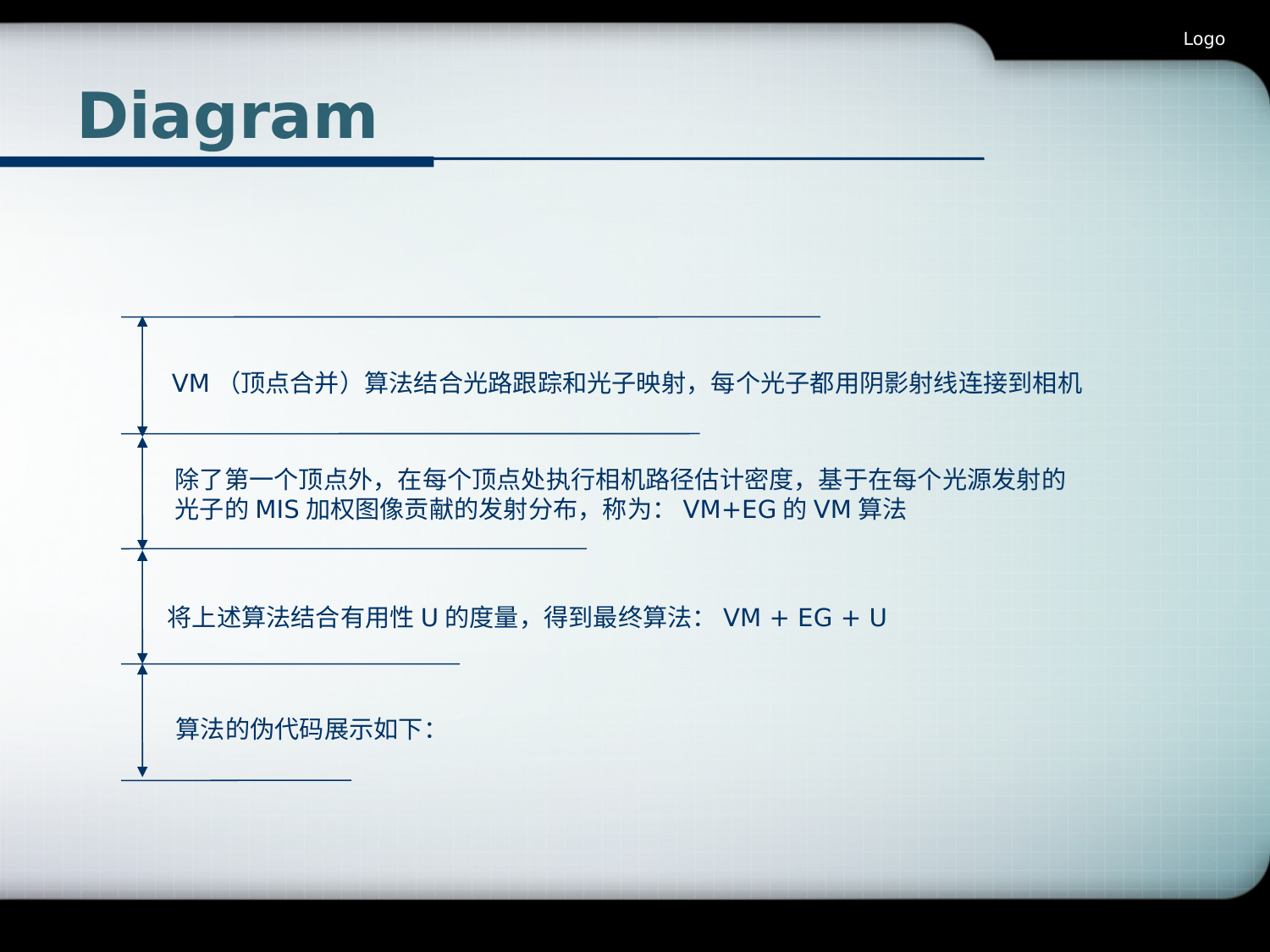

# Diagram
Logo

VM（顶点合并）算法结合光路跟踪和光子映射，每个光子都用阴影射线连接到相机

除了第一个顶点外，在每个顶点处执行相机路径估计密度，基于在每个光源发射的
光子的MIS加权图像贡献的发射分布，称为：VM+EG的VM算法

将上述算法结合有用性U的度量，得到最终算法：VM + EG + U

算法的伪代码展示如下：